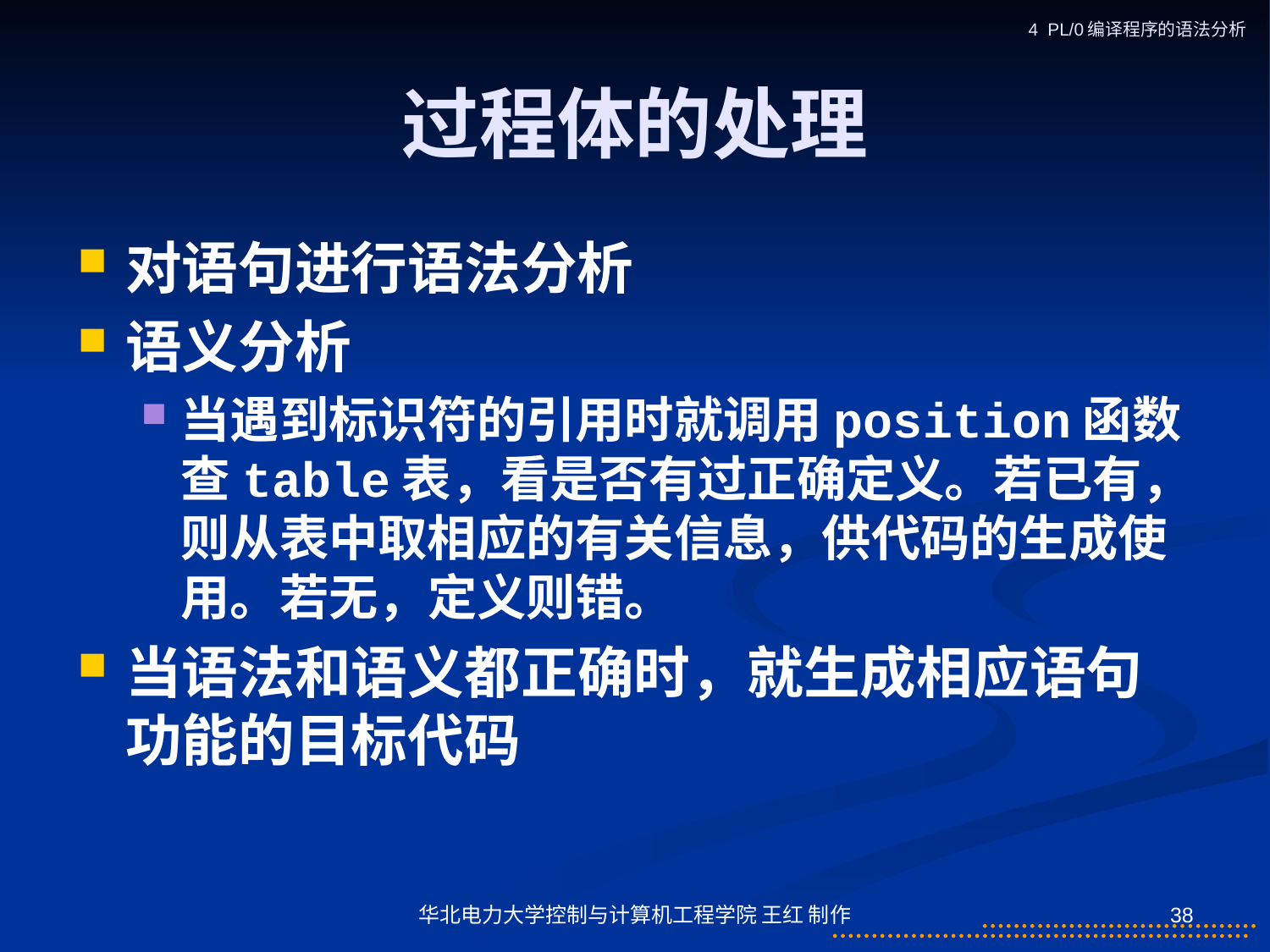

4  PL/0编译程序的语法分析
# 过程体的处理
对语句进行语法分析
语义分析
当遇到标识符的引用时就调用position函数查table表，看是否有过正确定义。若已有，则从表中取相应的有关信息，供代码的生成使用。若无，定义则错。
当语法和语义都正确时，就生成相应语句功能的目标代码
华北电力大学控制与计算机工程学院 王红 制作
38